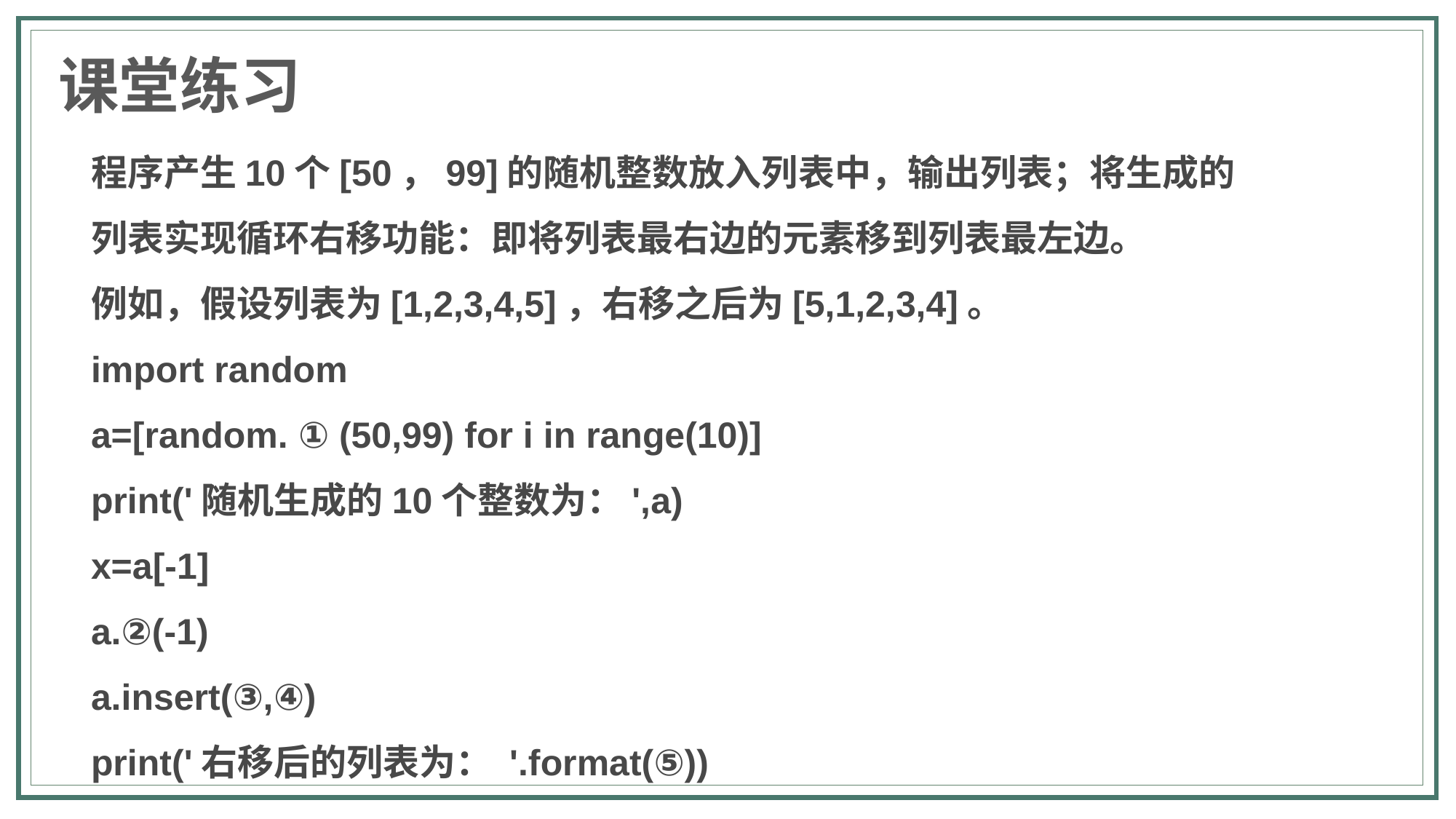

课堂练习
程序产生10个[50，99]的随机整数放入列表中，输出列表；将生成的列表实现循环右移功能：即将列表最右边的元素移到列表最左边。
例如，假设列表为[1,2,3,4,5]，右移之后为[5,1,2,3,4]。
import random
a=[random. ① (50,99) for i in range(10)]
print('随机生成的10个整数为：',a)
x=a[-1]
a.②(-1)
a.insert(③,④)
print('右移后的列表为： '.format(⑤))